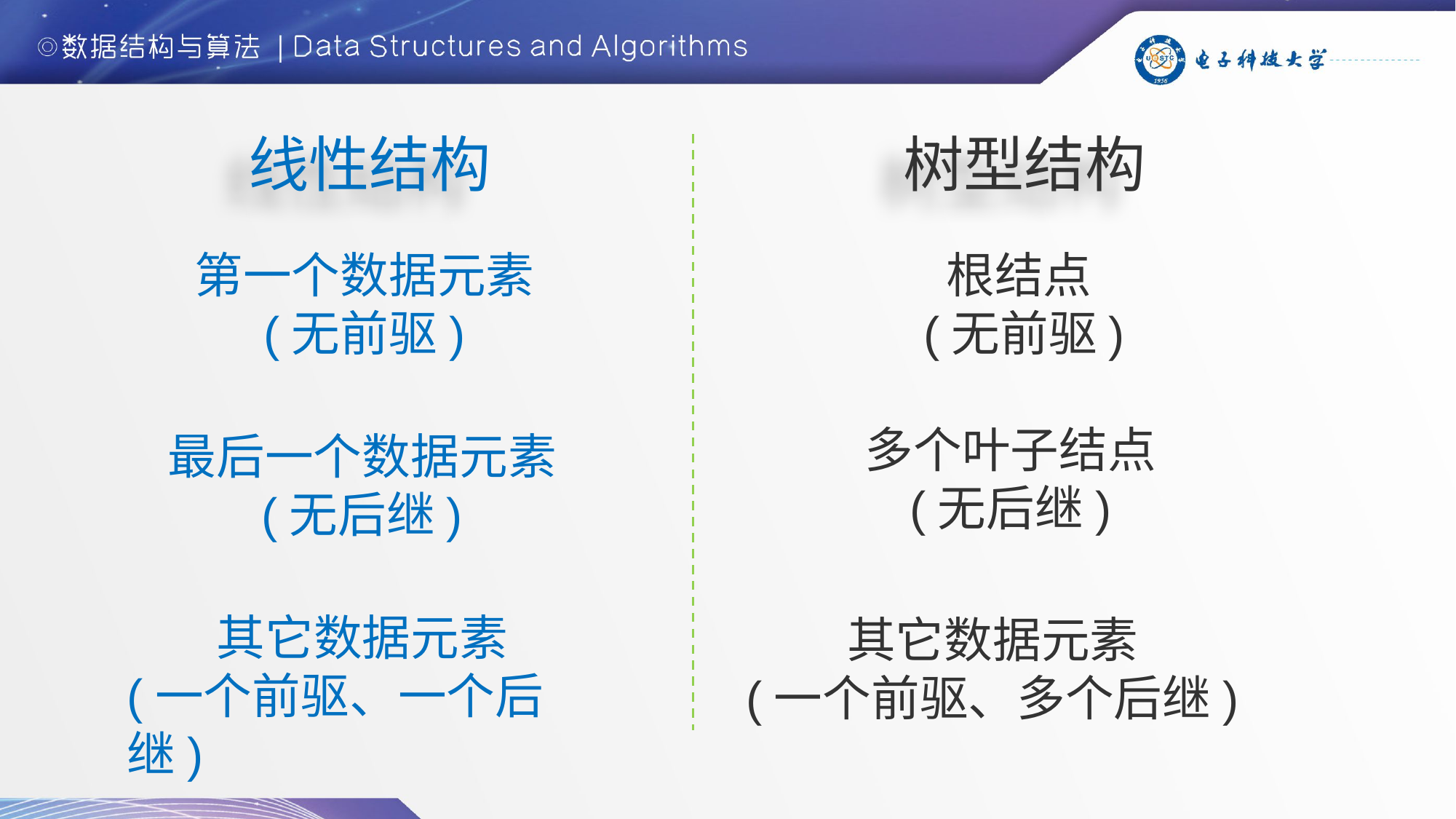

线性结构
树型结构
第一个数据元素
(无前驱)
 根结点
(无前驱)
多个叶子结点
(无后继)
最后一个数据元素
(无后继)
其它数据元素
(一个前驱、一个后继)
其它数据元素
(一个前驱、多个后继)